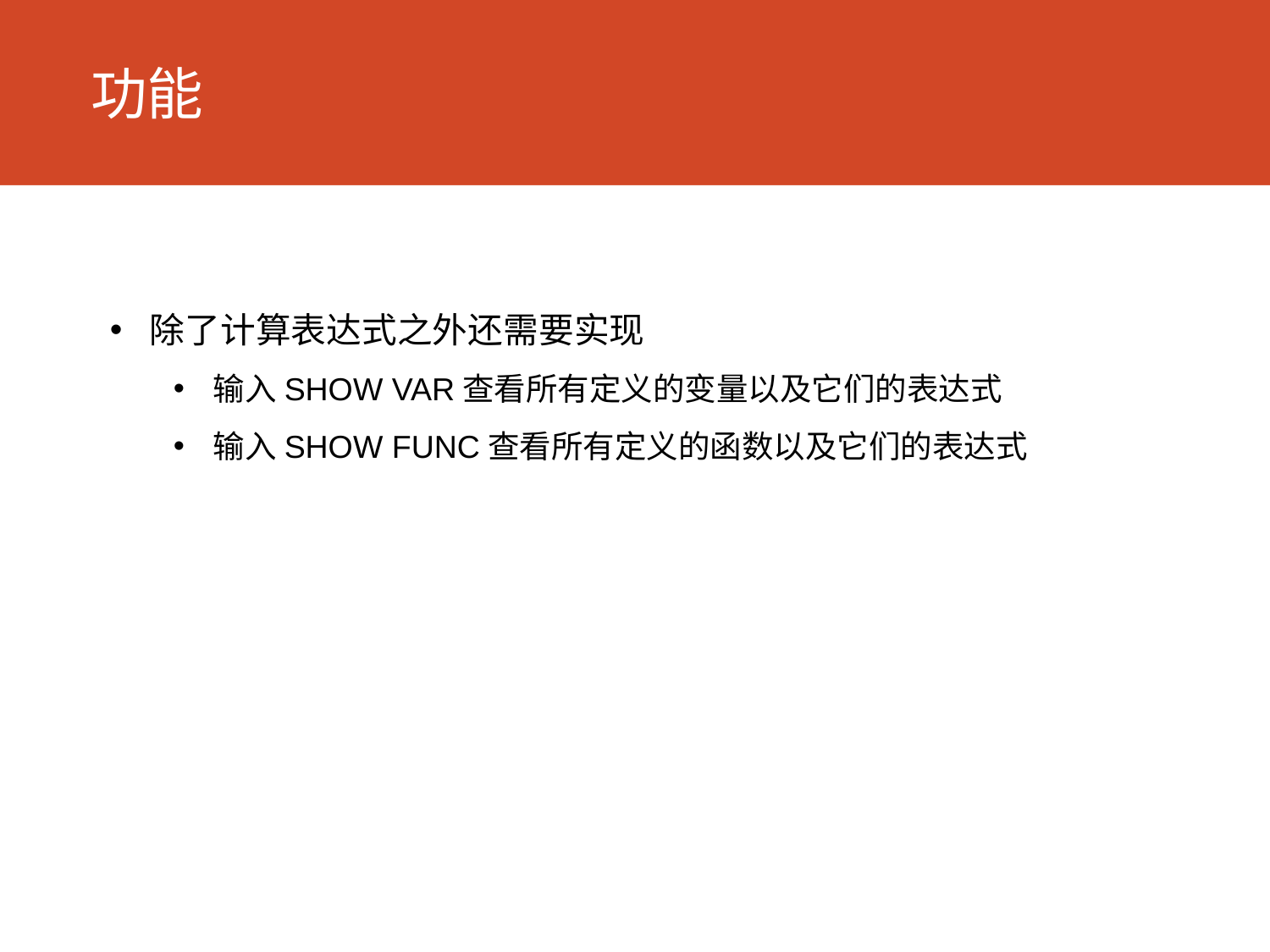

# 功能
除了计算表达式之外还需要实现
输入SHOW VAR查看所有定义的变量以及它们的表达式
输入SHOW FUNC查看所有定义的函数以及它们的表达式